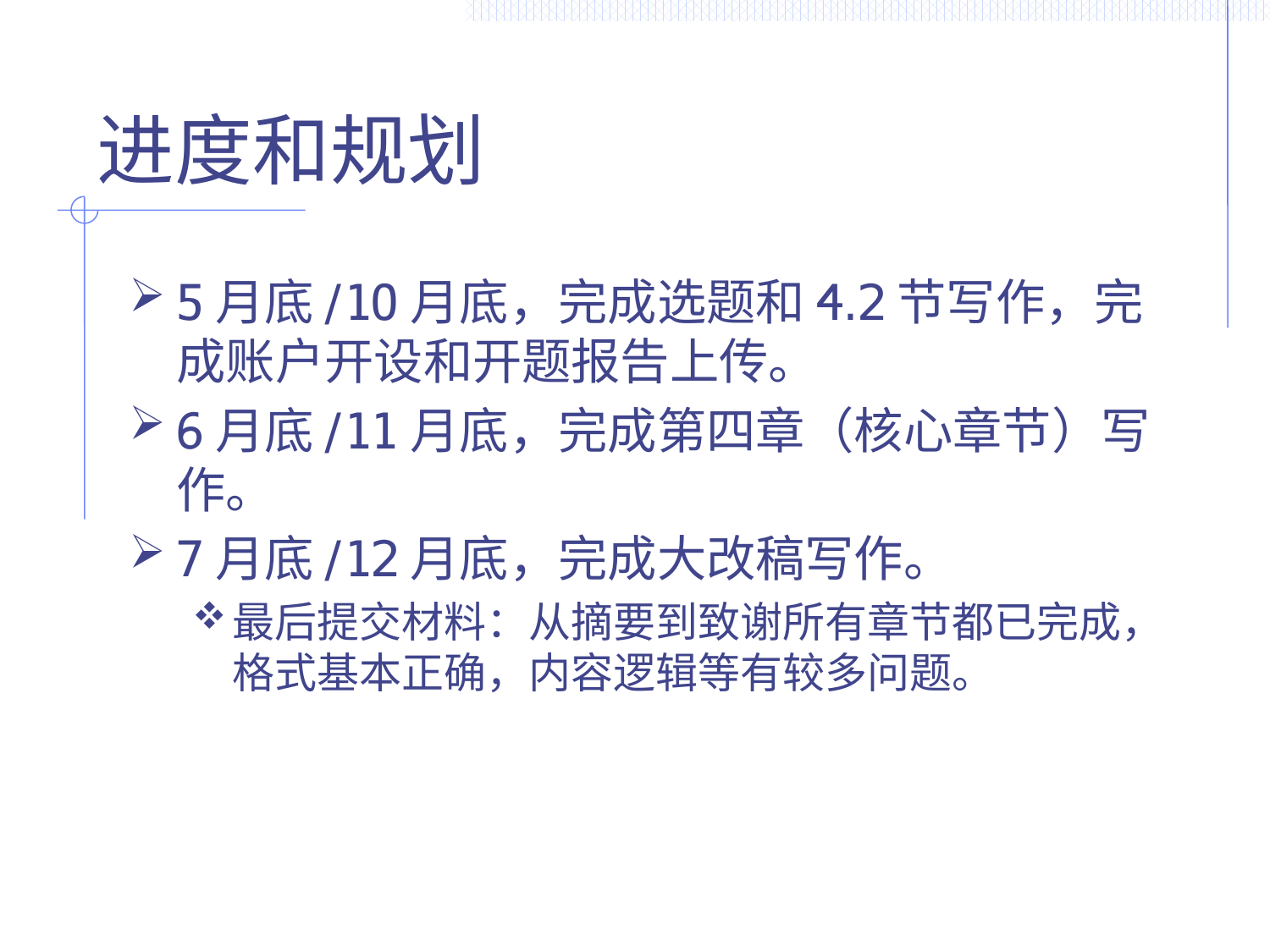

# 进度和规划
5月底/10月底，完成选题和4.2节写作，完成账户开设和开题报告上传。
6月底/11月底，完成第四章（核心章节）写作。
7月底/12月底，完成大改稿写作。
最后提交材料：从摘要到致谢所有章节都已完成，格式基本正确，内容逻辑等有较多问题。